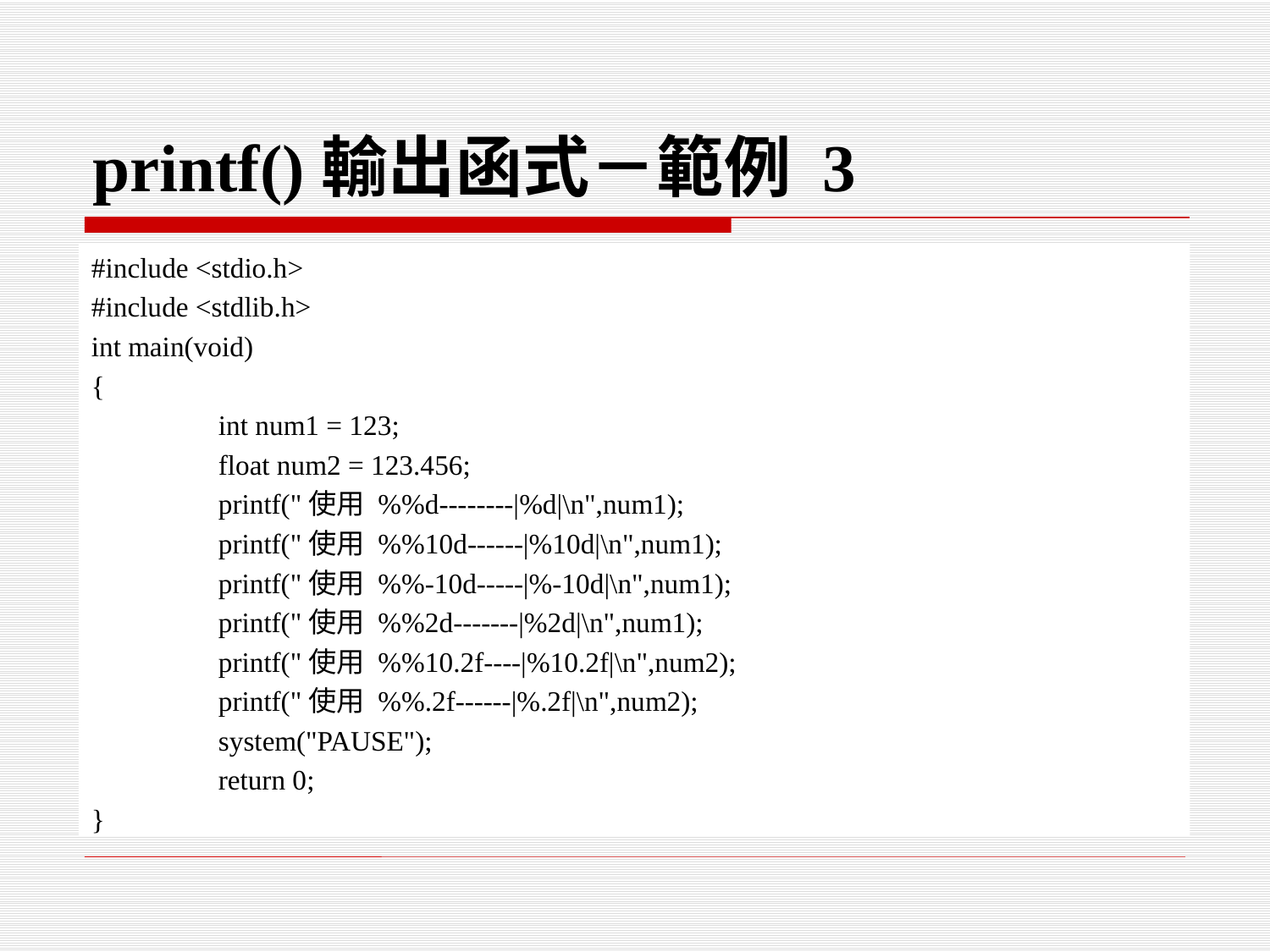

# printf()輸出函式－範例 3
#include <stdio.h>
#include <stdlib.h>
int main(void)
{
	int num1 = 123;
	float num2 = 123.456;
	printf("使用 %%d--------|%d|\n",num1);
	printf("使用 %%10d------|%10d|\n",num1);
	printf("使用 %%-10d-----|%-10d|\n",num1);
	printf("使用 %%2d-------|%2d|\n",num1);
	printf("使用 %%10.2f----|%10.2f|\n",num2);
	printf("使用 %%.2f------|%.2f|\n",num2);
	system("PAUSE");
	return 0;
}